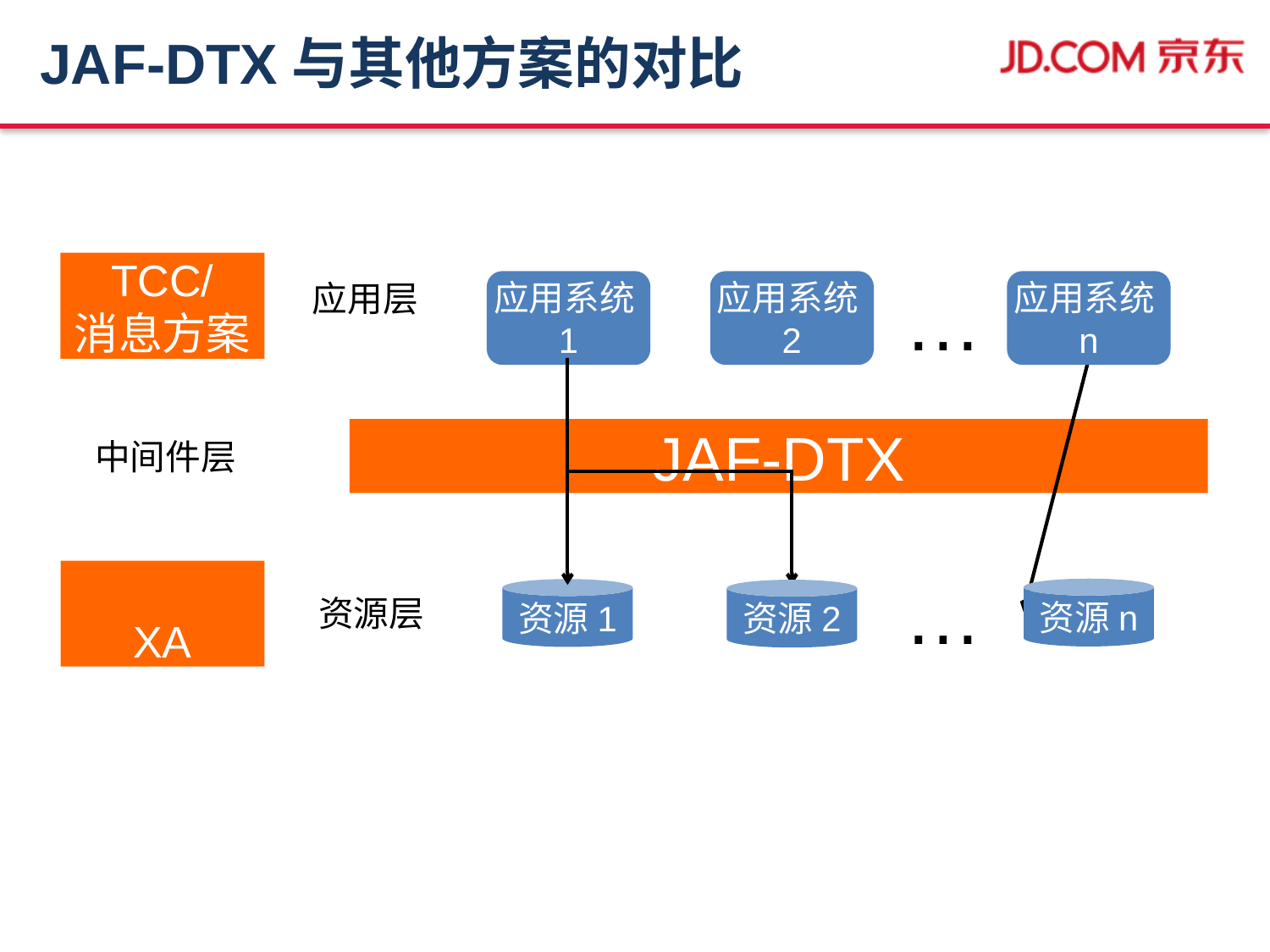

# JAF-DTX与其他方案的对比
TCC/
消息方案
应用层
应用系统1
应用系统2
应用系统n
…
JAF-DTX
中间件层
XA
资源n
资源1
资源2
资源层
…